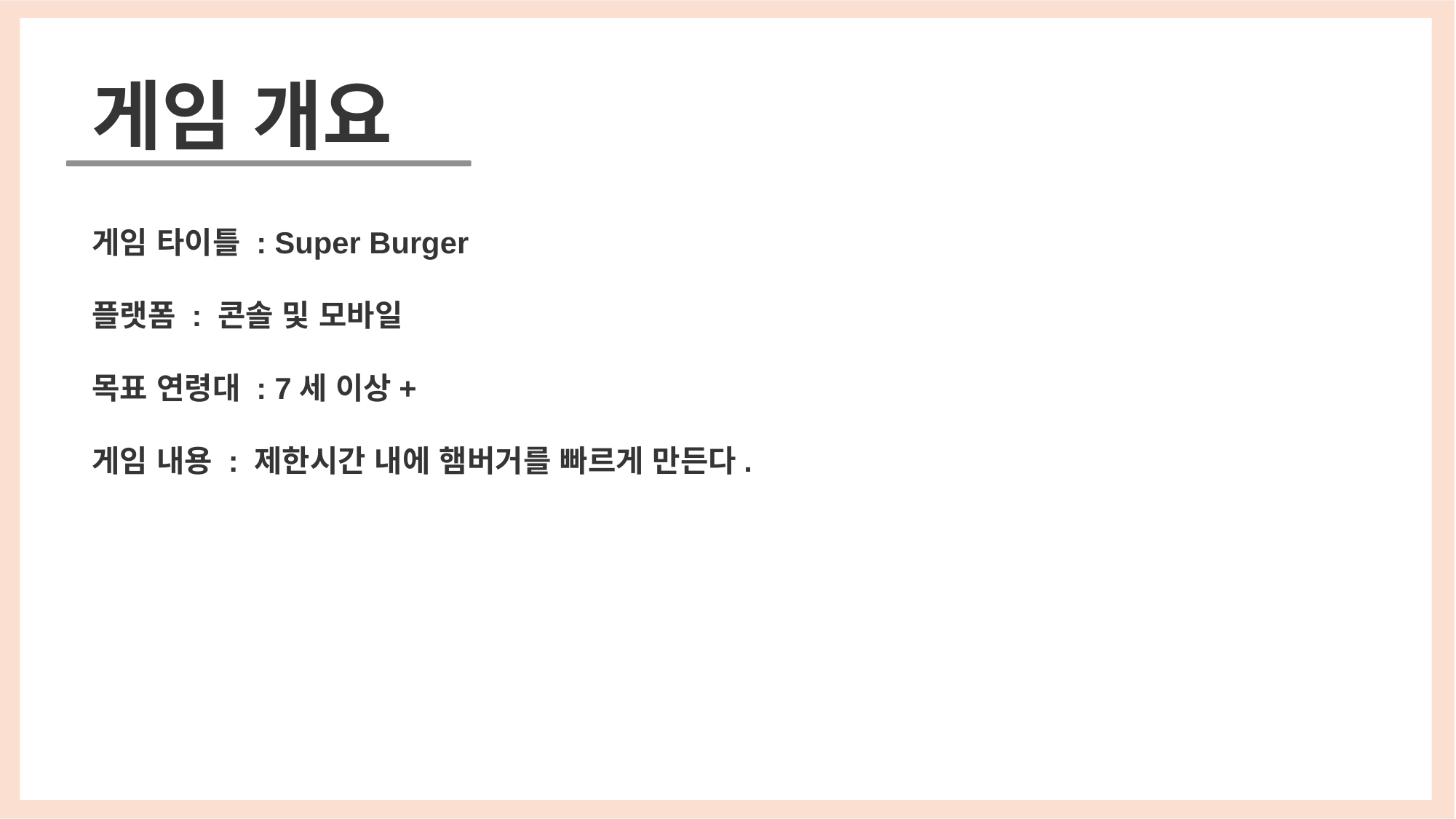

게임 개요

게임 타이틀 : Super Burger

플랫폼 : 콘솔 및 모바일

목표 연령대 : 7세 이상+

게임 내용 : 제한시간 내에 햄버거를 빠르게 만든다.